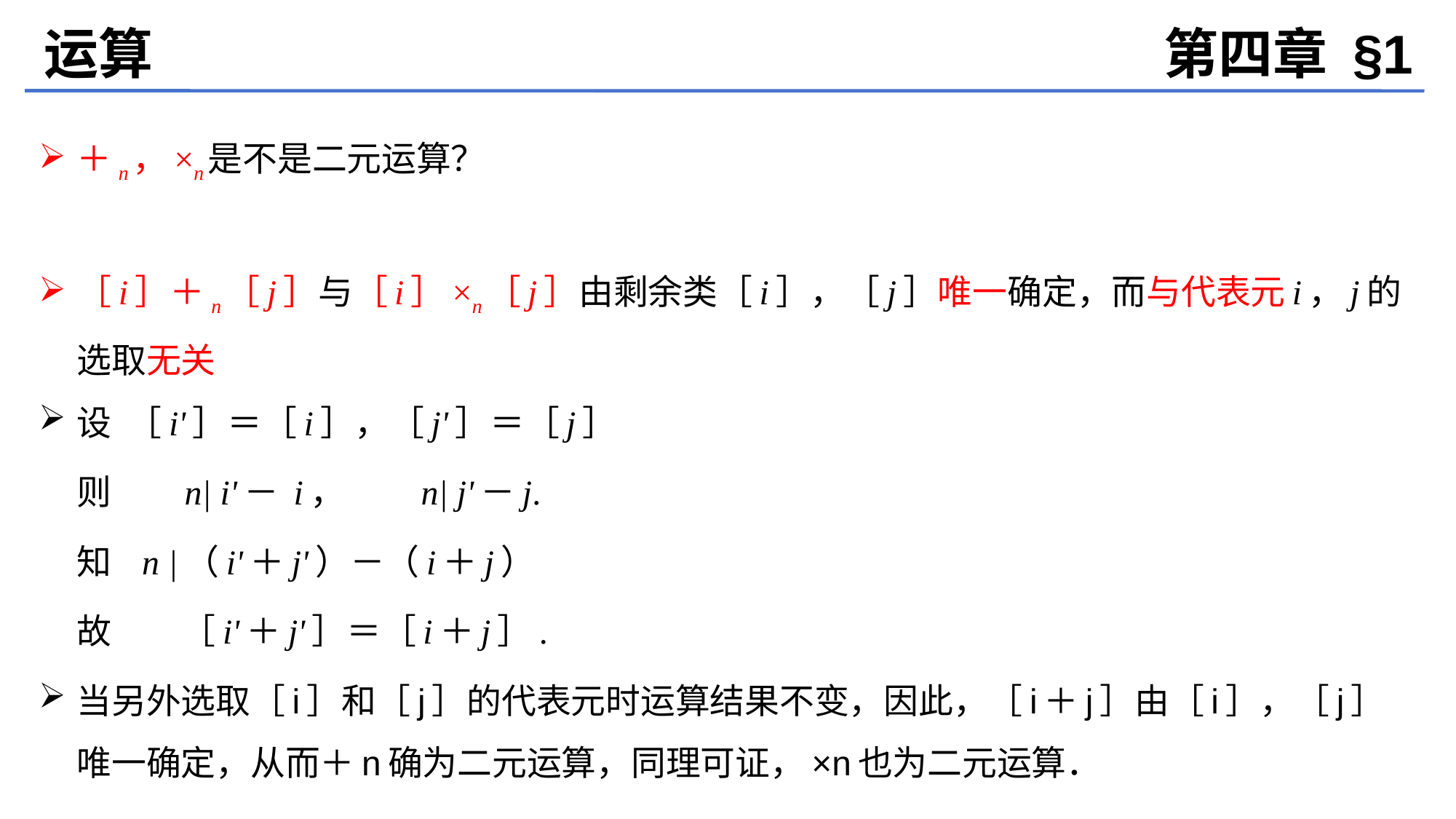

运算
第四章 §1
＋n，×n是不是二元运算？

［i］＋n［j］与［i］×n［j］由剩余类［i］，［j］唯一确定，而与代表元i，j的选取无关
设  ［i'］＝［i］，［j'］＝［j］
	则    　n| i'－ i，　　n| j'－j.
	知   n |（i'＋j'）－（i＋j）
	故　　［i'＋j'］＝［i＋j］.
当另外选取［i］和［j］的代表元时运算结果不变，因此，［i＋j］由［i］，［j］唯一确定，从而＋n确为二元运算，同理可证，×n也为二元运算．